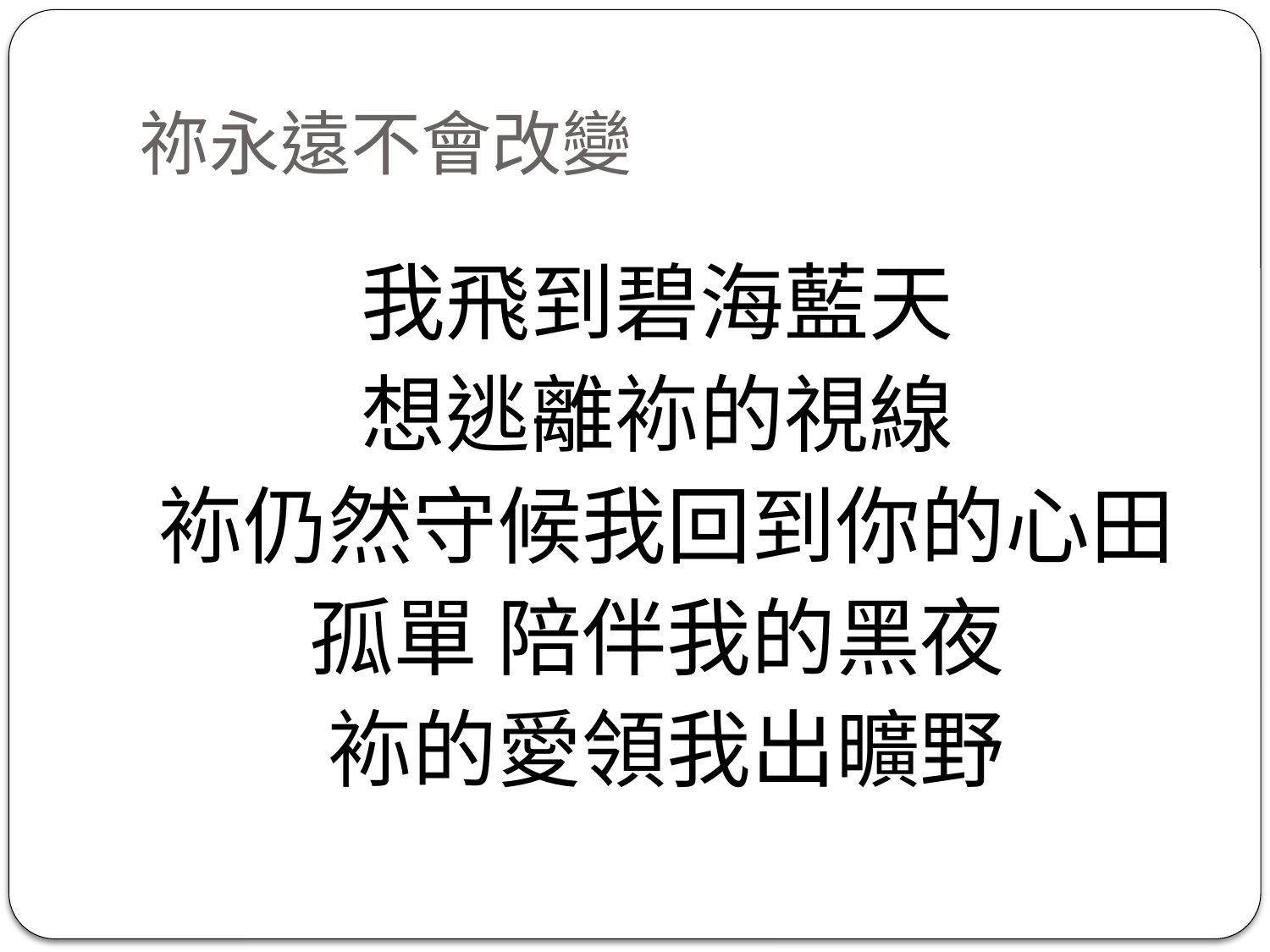

# 祢永遠不會改變

我飛到碧海藍天
想逃離袮的視線
袮仍然守候我回到你的心田
孤單 陪伴我的黑夜
袮的愛領我出曠野